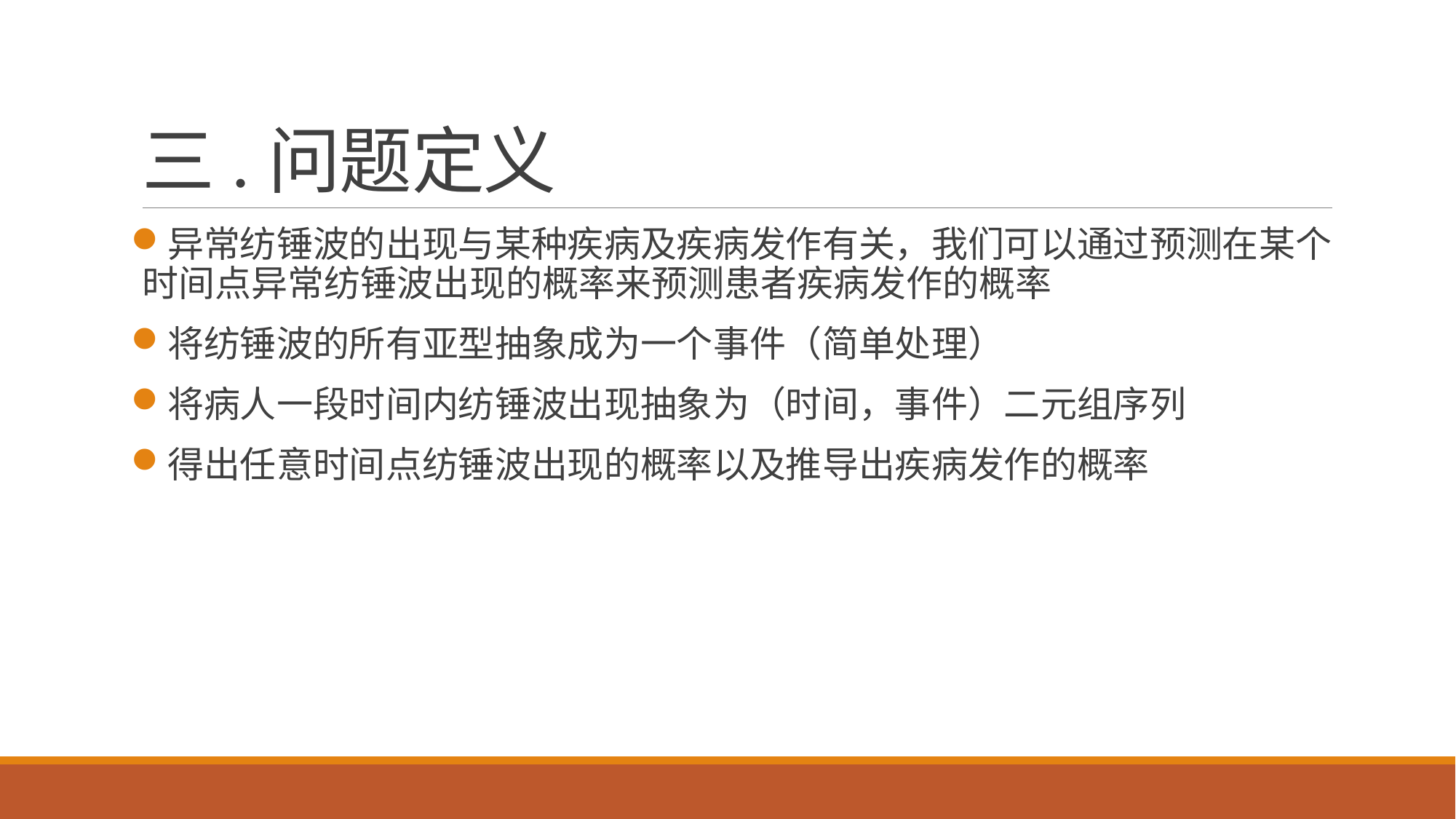

# 三.问题定义
异常纺锤波的出现与某种疾病及疾病发作有关，我们可以通过预测在某个时间点异常纺锤波出现的概率来预测患者疾病发作的概率
将纺锤波的所有亚型抽象成为一个事件（简单处理）
将病人一段时间内纺锤波出现抽象为（时间，事件）二元组序列
得出任意时间点纺锤波出现的概率以及推导出疾病发作的概率